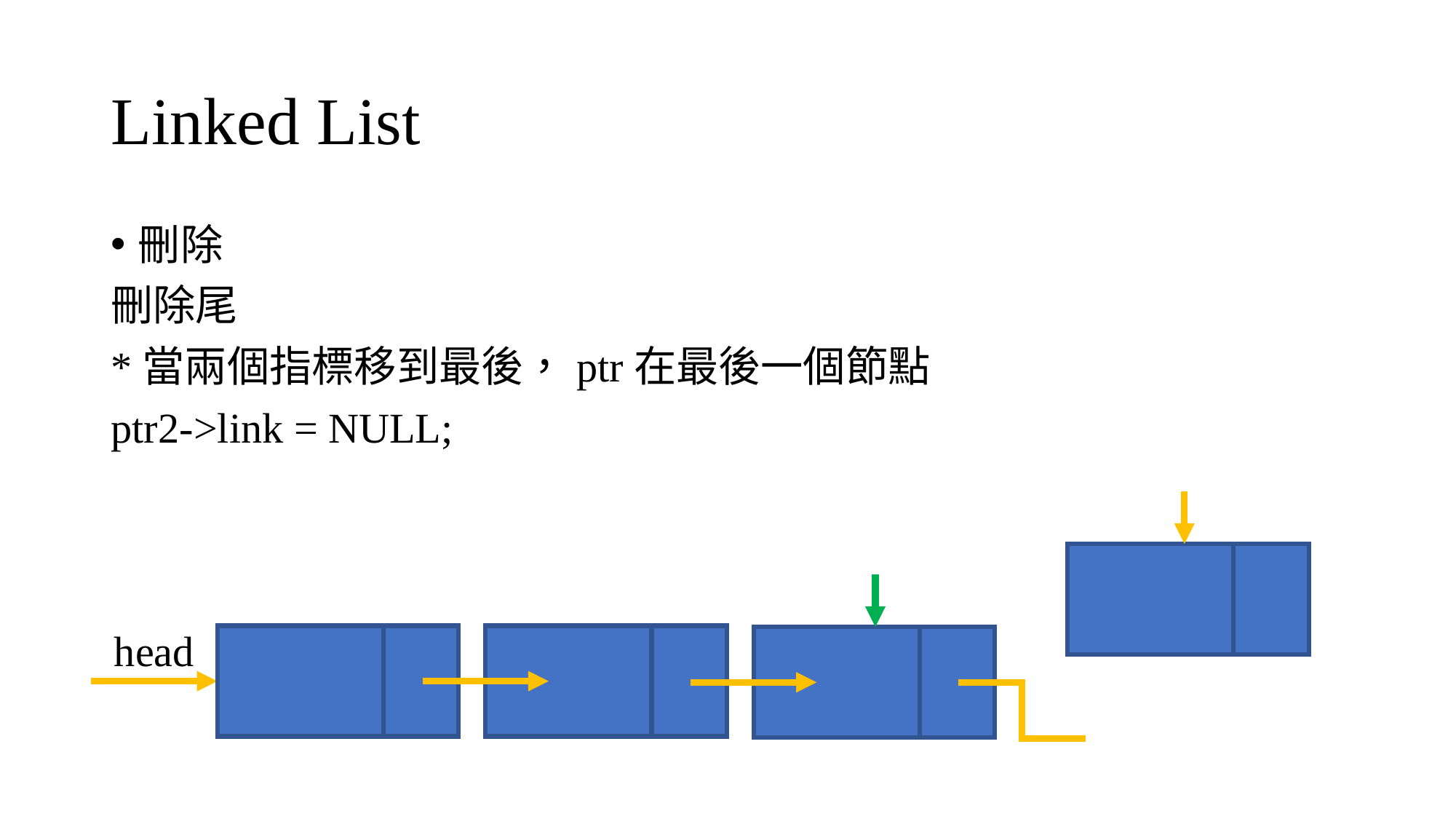

# Linked List
刪除
刪除尾
*當兩個指標移到最後，ptr在最後一個節點
ptr2->link = NULL;

head